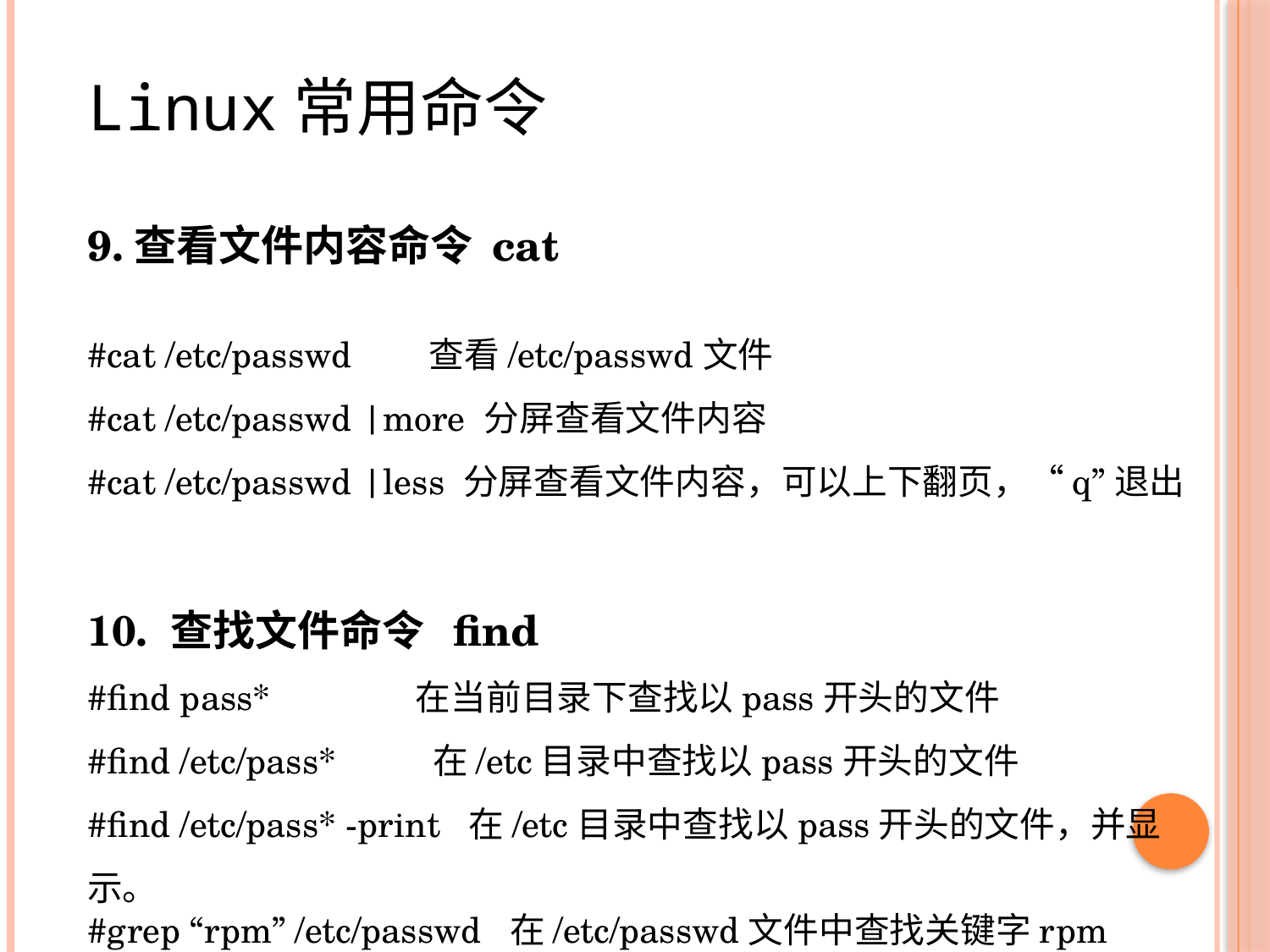

Linux常用命令

9.查看文件内容命令 cat

#cat /etc/passwd       查看/etc/passwd文件
#cat /etc/passwd |more 分屏查看文件内容
#cat /etc/passwd |less 分屏查看文件内容，可以上下翻页，“q”退出

10. 查找文件命令  find
#find pass*              在当前目录下查找以pass开头的文件
#find /etc/pass*         在/etc目录中查找以pass开头的文件
#find /etc/pass* -print  在/etc目录中查找以pass开头的文件，并显示。
#grep “rpm” /etc/passwd  在/etc/passwd文件中查找关键字rpm